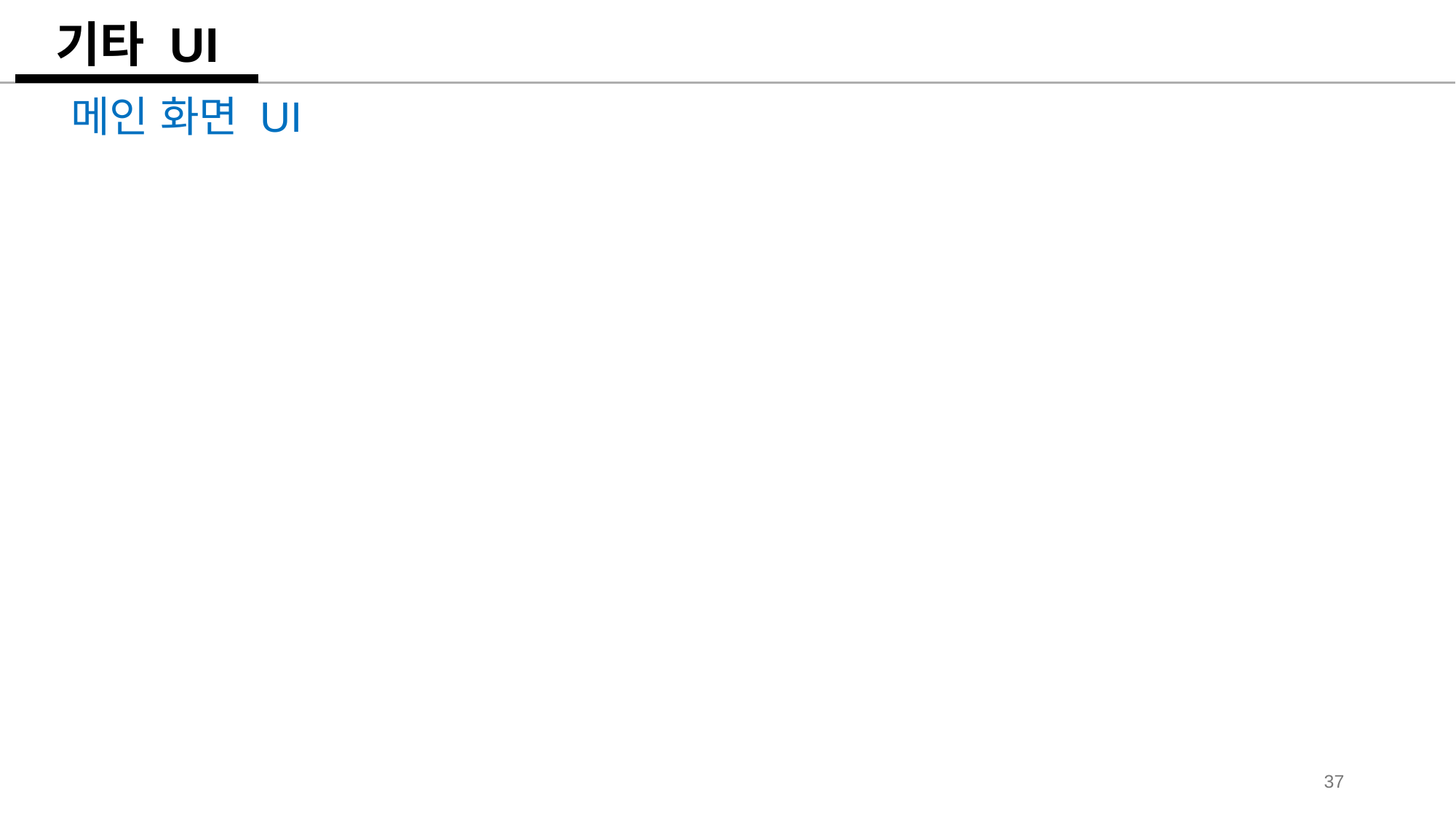

# 기타 UI
메인 화면 UI
37